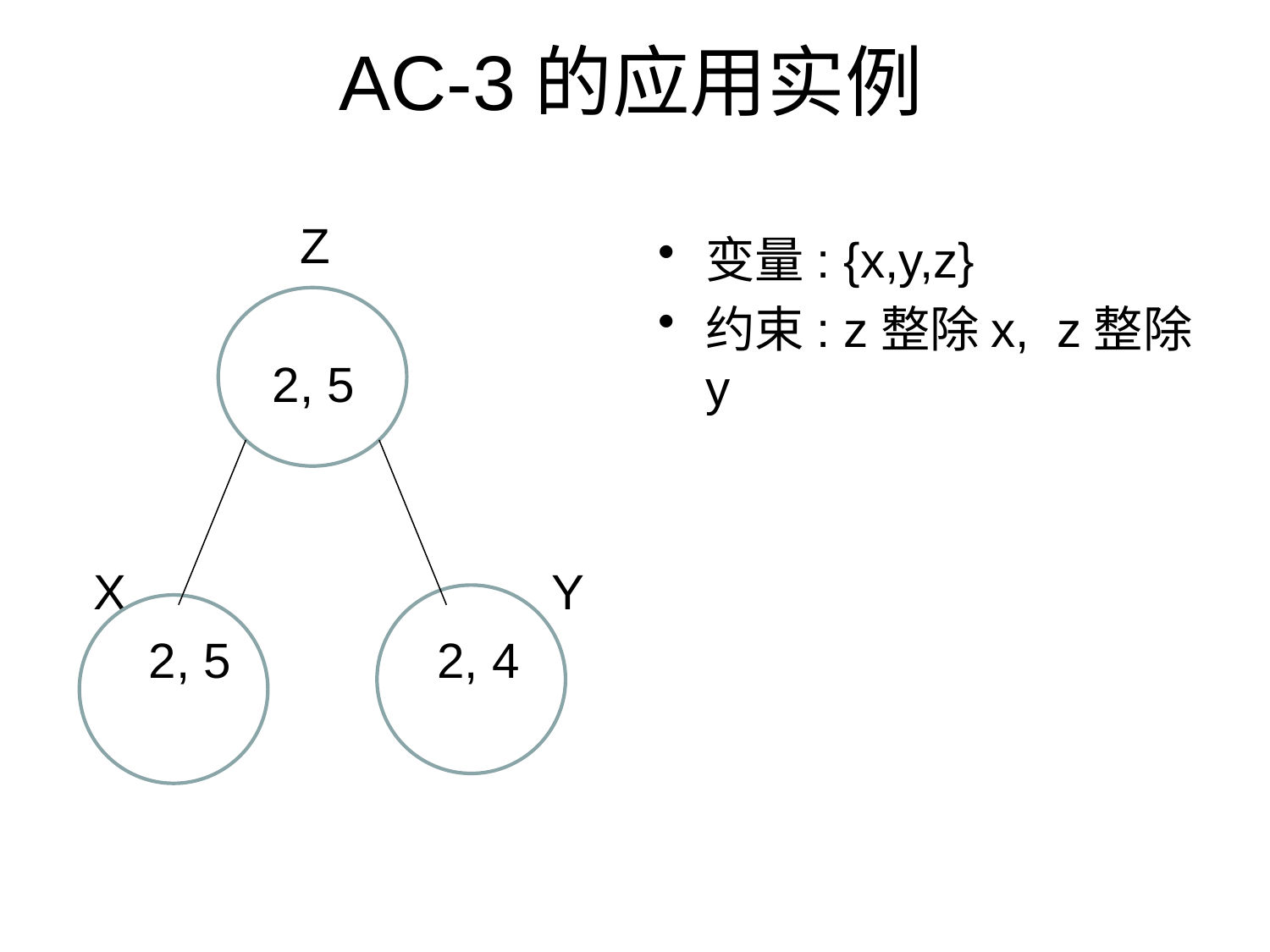

# AC-3的应用实例
                  Z

                2, 5

   X                               Y
       2, 5               2, 4
变量: {x,y,z}
约束: z整除x,  z整除y